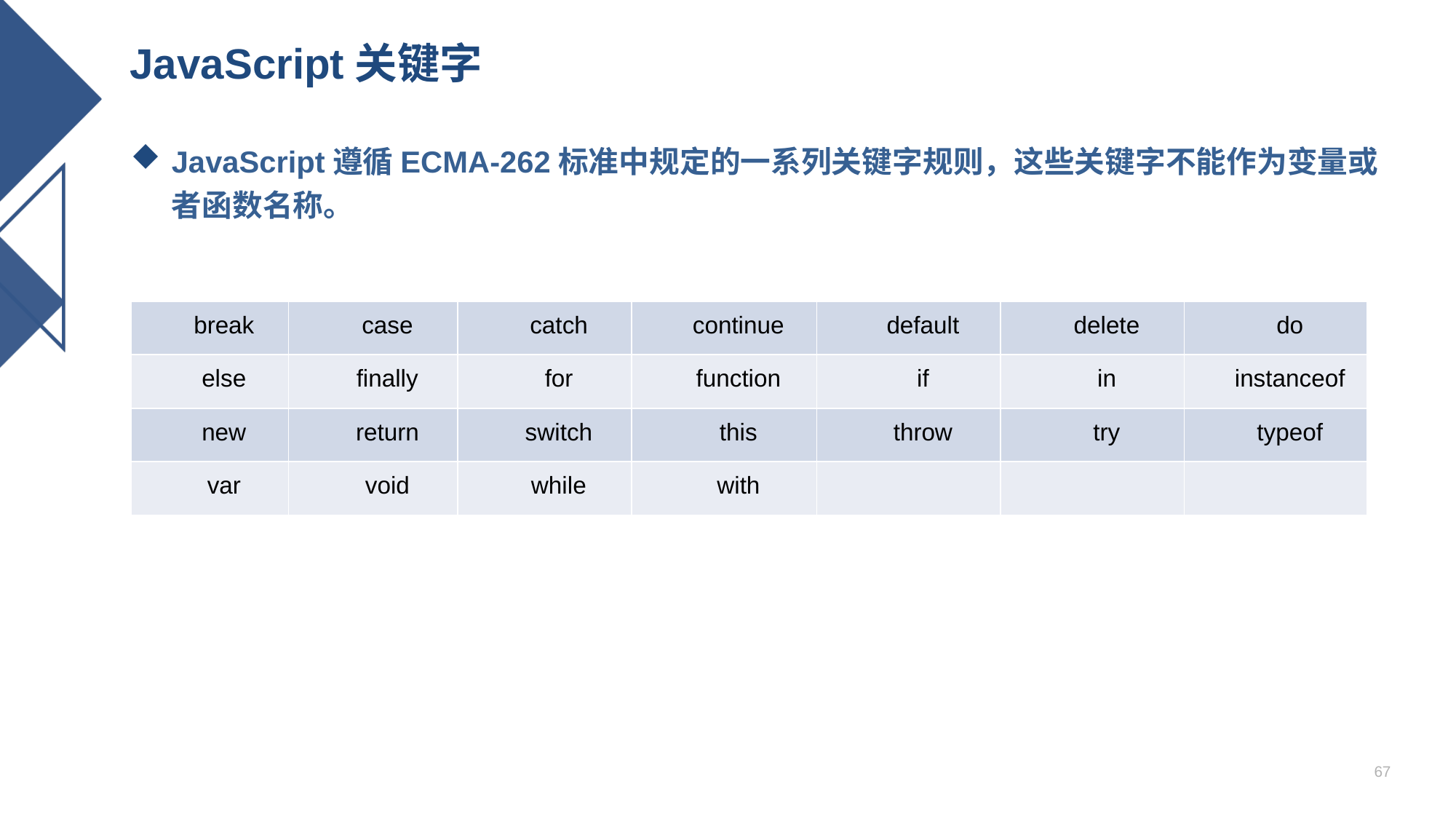

# JavaScript关键字
JavaScript遵循ECMA-262标准中规定的一系列关键字规则，这些关键字不能作为变量或者函数名称。
| break | case | catch | continue | default | delete | do |
| --- | --- | --- | --- | --- | --- | --- |
| else | finally | for | function | if | in | instanceof |
| new | return | switch | this | throw | try | typeof |
| var | void | while | with |  |  |  |
67